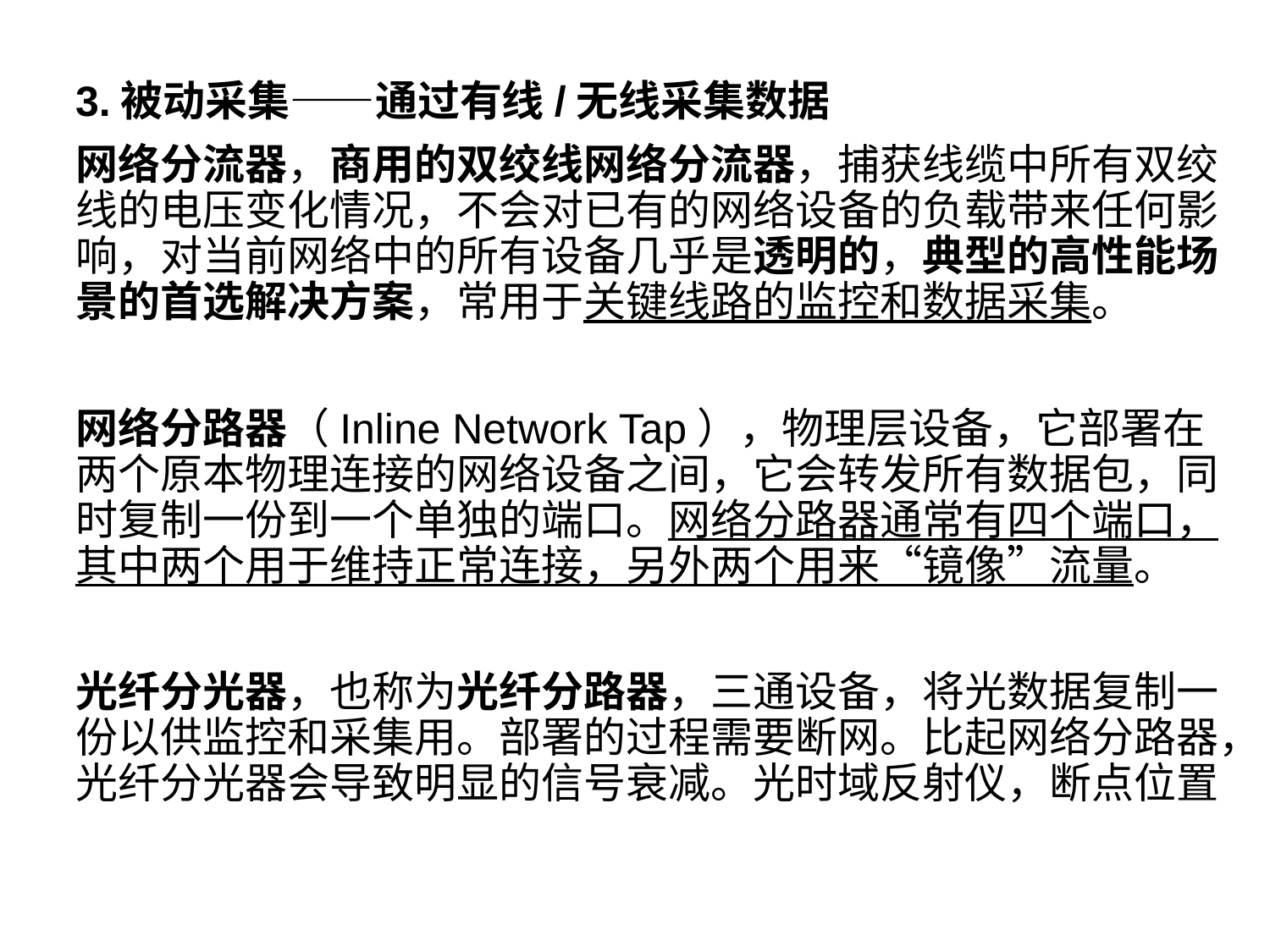

3.被动采集——通过有线/无线采集数据
网络分流器，商用的双绞线网络分流器，捕获线缆中所有双绞线的电压变化情况，不会对已有的网络设备的负载带来任何影响，对当前网络中的所有设备几乎是透明的，典型的高性能场景的首选解决方案，常用于关键线路的监控和数据采集。

网络分路器（Inline Network Tap），物理层设备，它部署在两个原本物理连接的网络设备之间，它会转发所有数据包，同时复制一份到一个单独的端口。网络分路器通常有四个端口，其中两个用于维持正常连接，另外两个用来“镜像”流量。

光纤分光器，也称为光纤分路器，三通设备，将光数据复制一份以供监控和采集用。部署的过程需要断网。比起网络分路器，光纤分光器会导致明显的信号衰减。光时域反射仪，断点位置